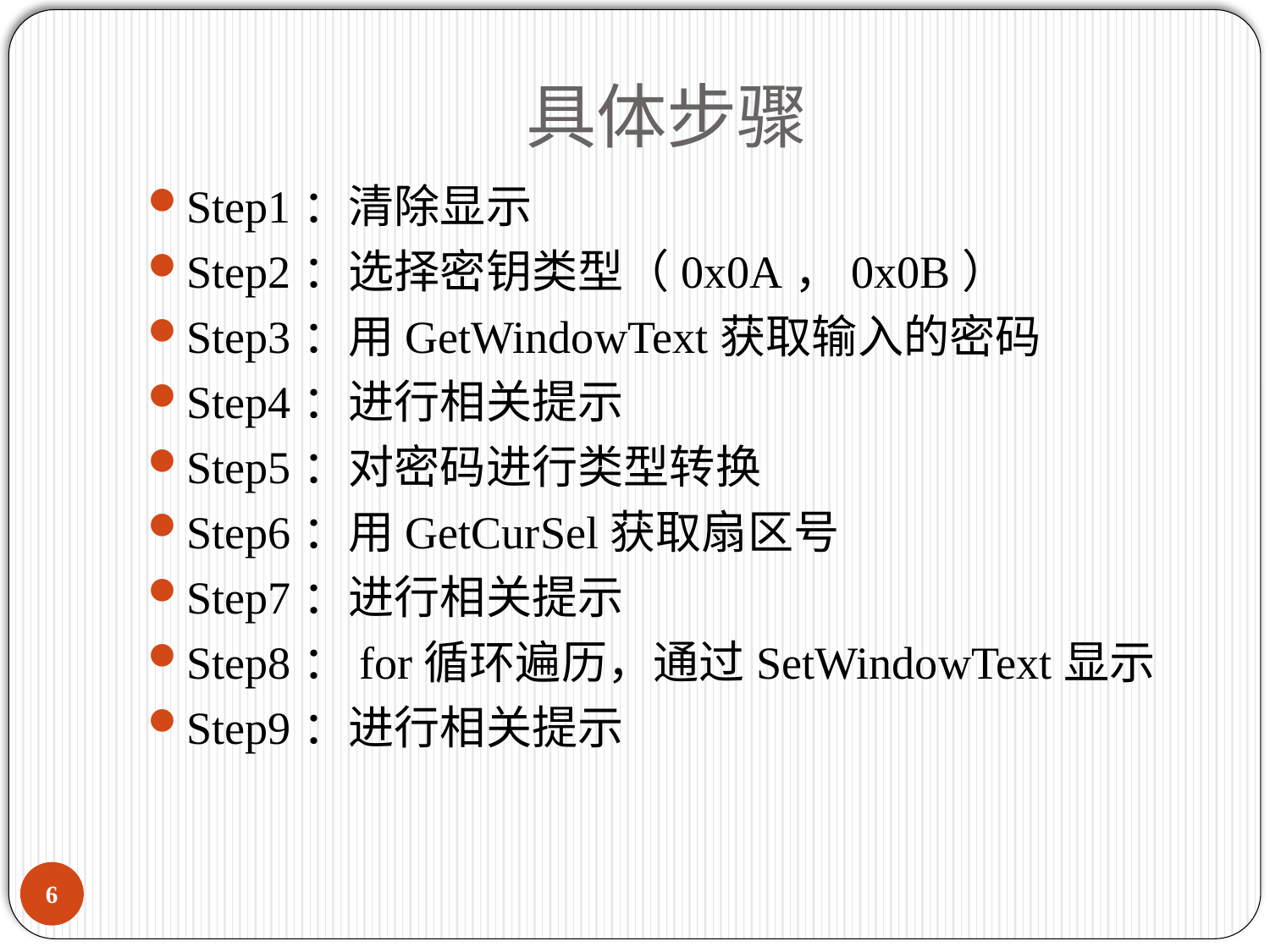

# 具体步骤
Step1：清除显示
Step2：选择密钥类型（0x0A，0x0B）
Step3：用GetWindowText获取输入的密码
Step4：进行相关提示
Step5：对密码进行类型转换
Step6：用GetCurSel获取扇区号
Step7：进行相关提示
Step8：for循环遍历，通过SetWindowText显示
Step9：进行相关提示

6